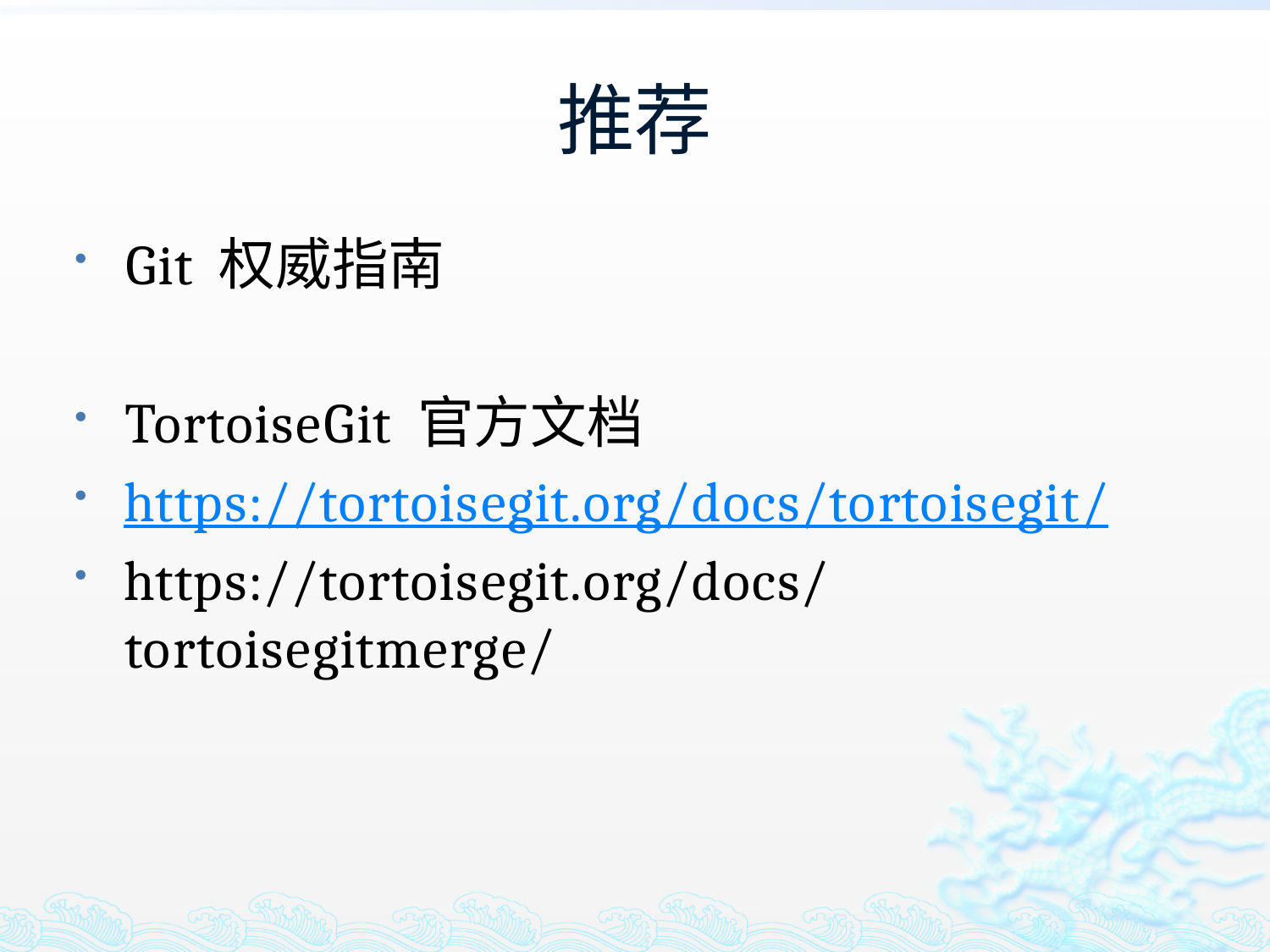

# 推荐
Git 权威指南

TortoiseGit 官方文档
https://tortoisegit.org/docs/tortoisegit/
https://tortoisegit.org/docs/tortoisegitmerge/